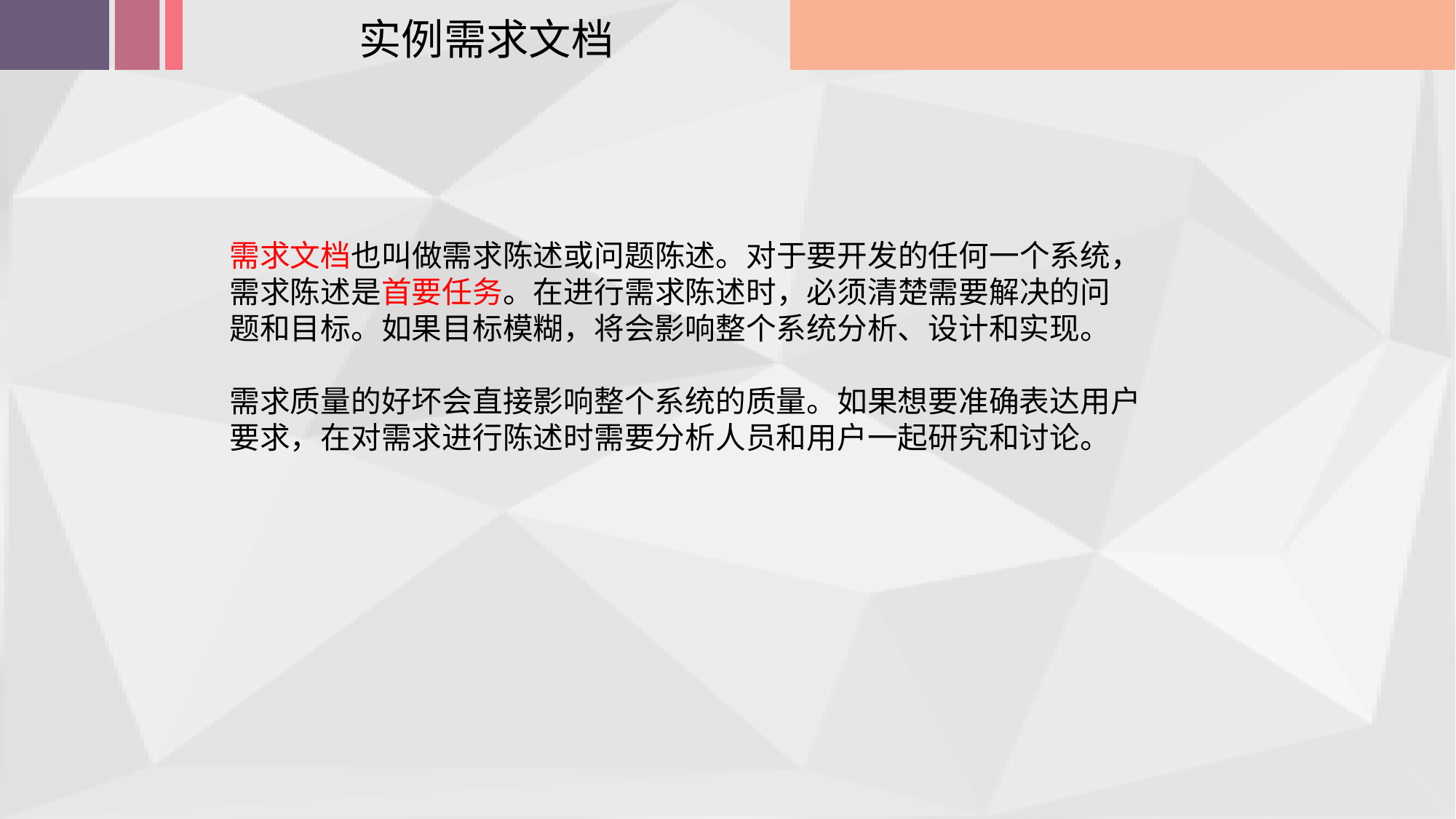

实例需求文档
需求文档也叫做需求陈述或问题陈述。对于要开发的任何一个系统，
需求陈述是首要任务。在进行需求陈述时，必须清楚需要解决的问
题和目标。如果目标模糊，将会影响整个系统分析、设计和实现。

需求质量的好坏会直接影响整个系统的质量。如果想要准确表达用户
要求，在对需求进行陈述时需要分析人员和用户一起研究和讨论。